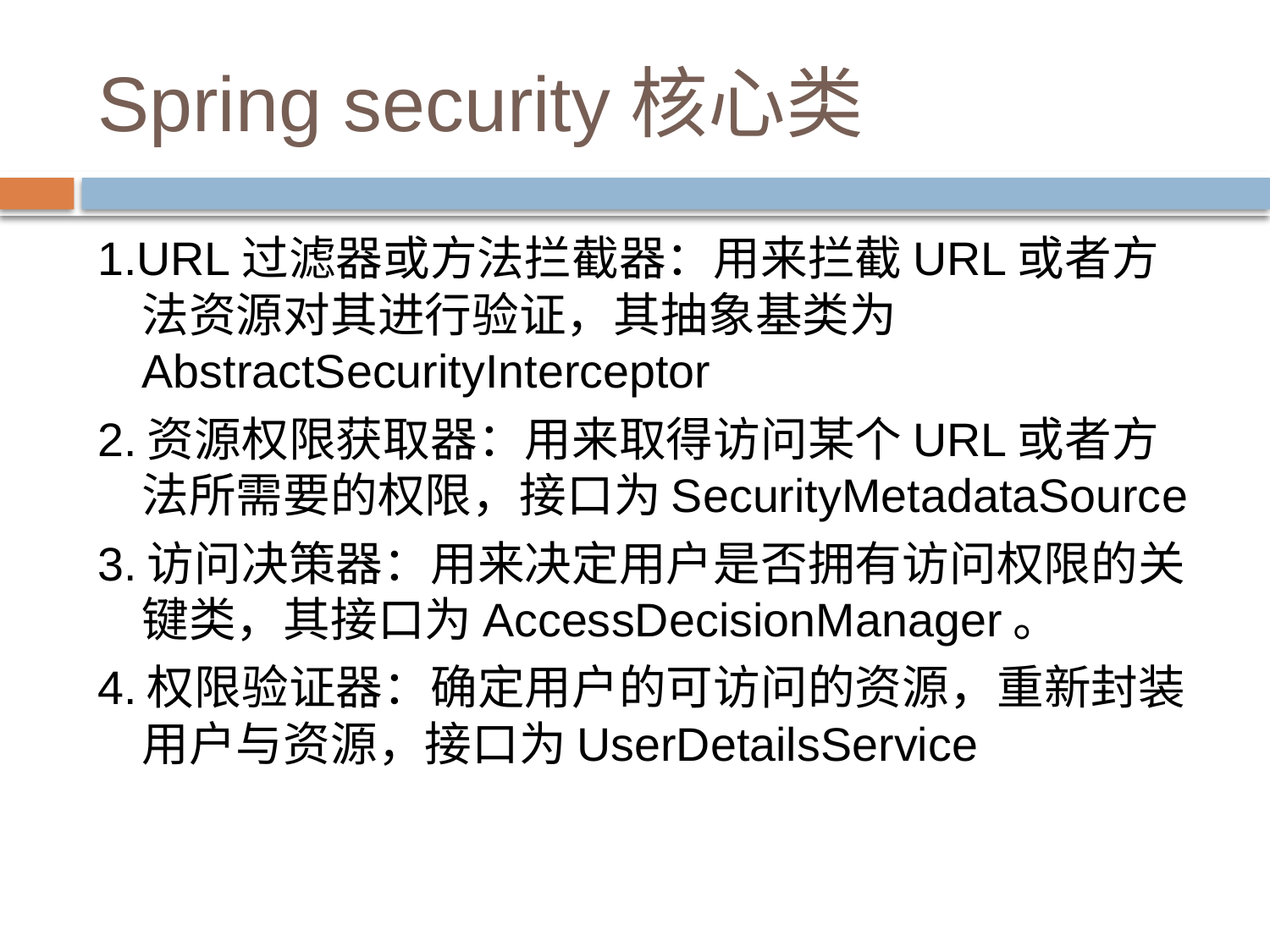

# Spring security核心类
1.URL过滤器或方法拦截器：用来拦截URL或者方法资源对其进行验证，其抽象基类为AbstractSecurityInterceptor
2.资源权限获取器：用来取得访问某个URL或者方法所需要的权限，接口为SecurityMetadataSource
3.访问决策器：用来决定用户是否拥有访问权限的关键类，其接口为AccessDecisionManager。
4.权限验证器：确定用户的可访问的资源，重新封装用户与资源，接口为UserDetailsService